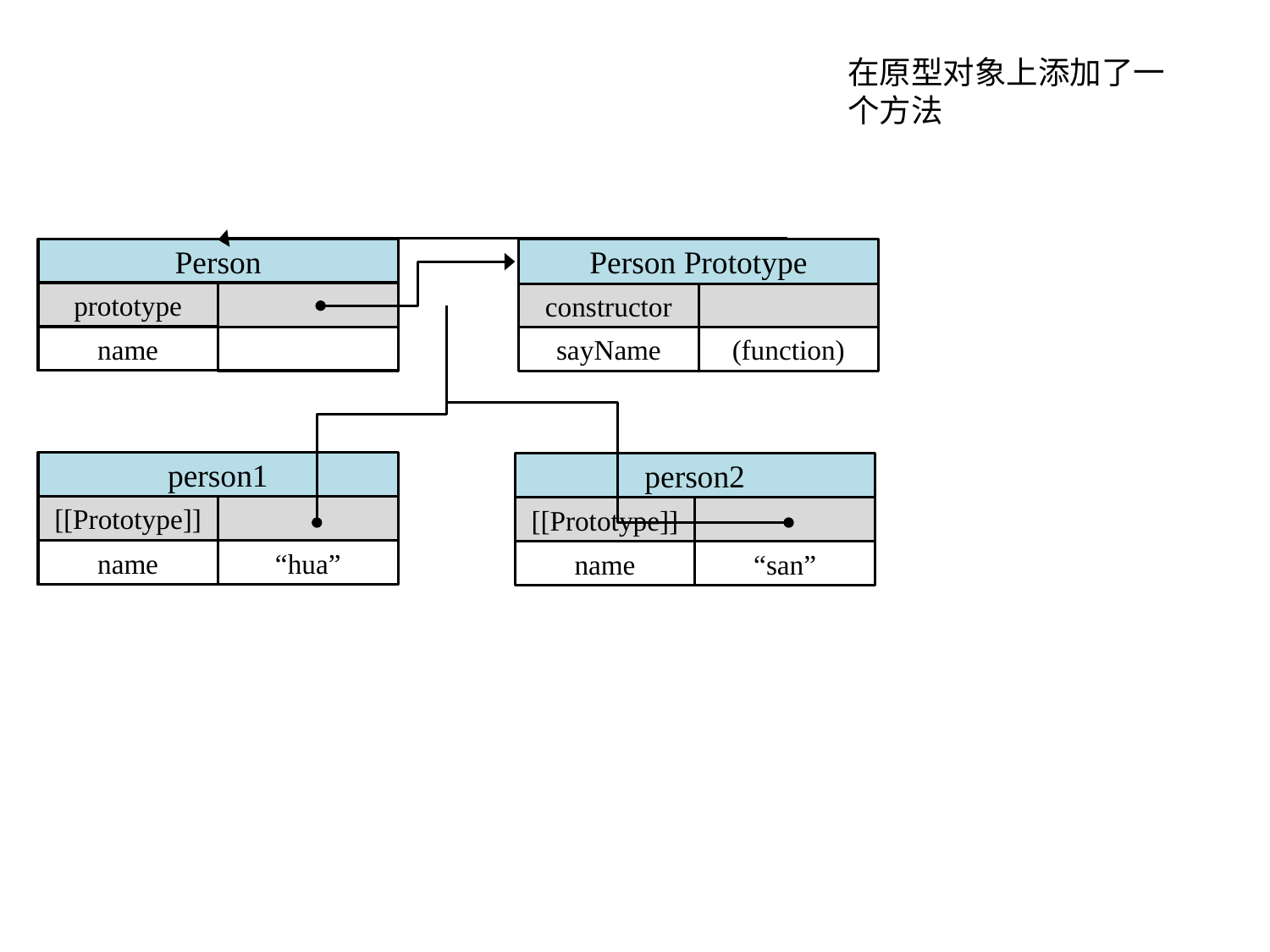

在原型对象上添加了一个方法
Person

prototype
name

Person Prototype
constructor
sayName
(function)
person1

[[Prototype]]
name
“hua”
person2

[[Prototype]]
name
“san”